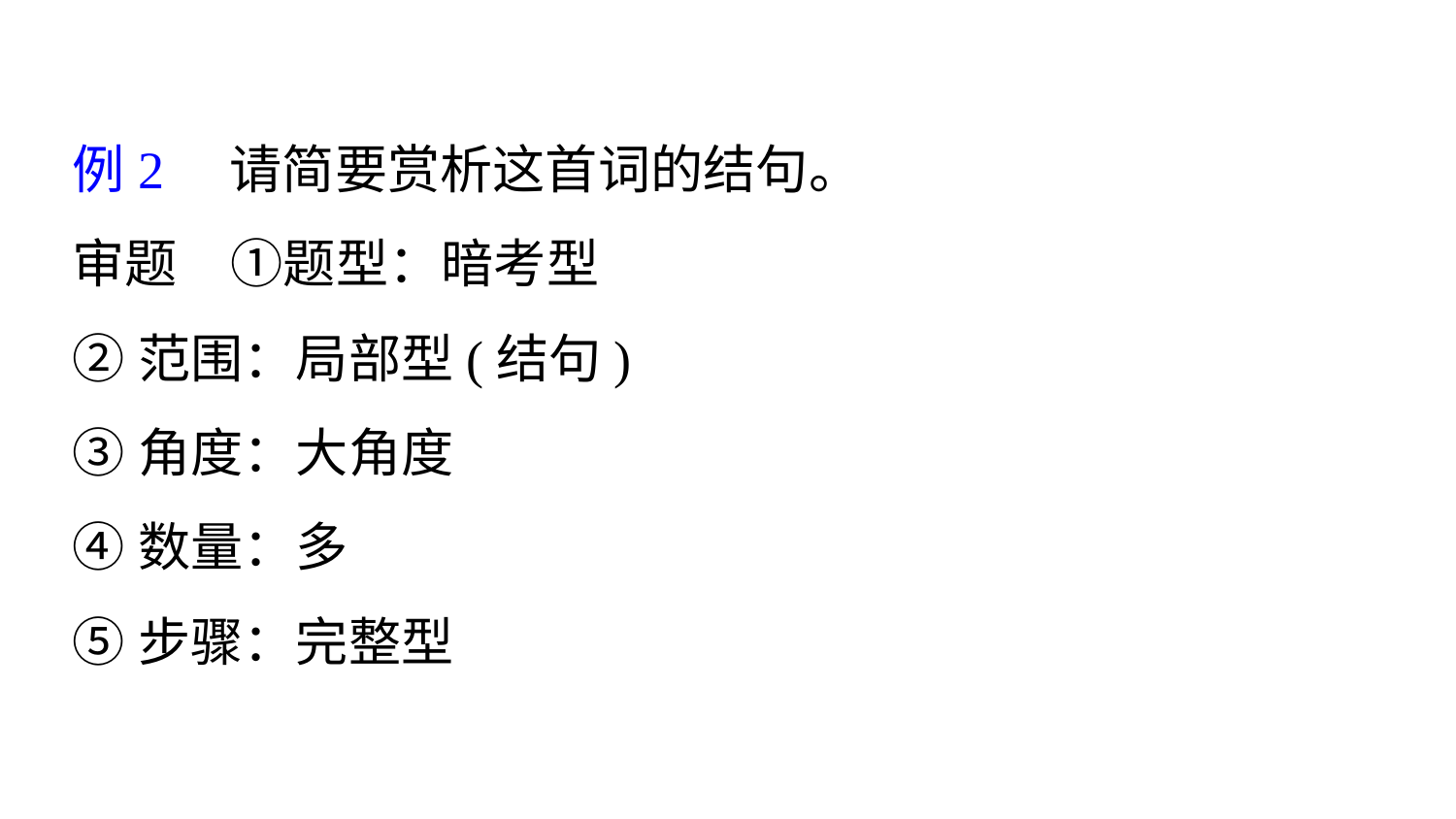

例2　请简要赏析这首词的结句。
审题　①题型：暗考型
②范围：局部型(结句)
③角度：大角度
④数量：多
⑤步骤：完整型